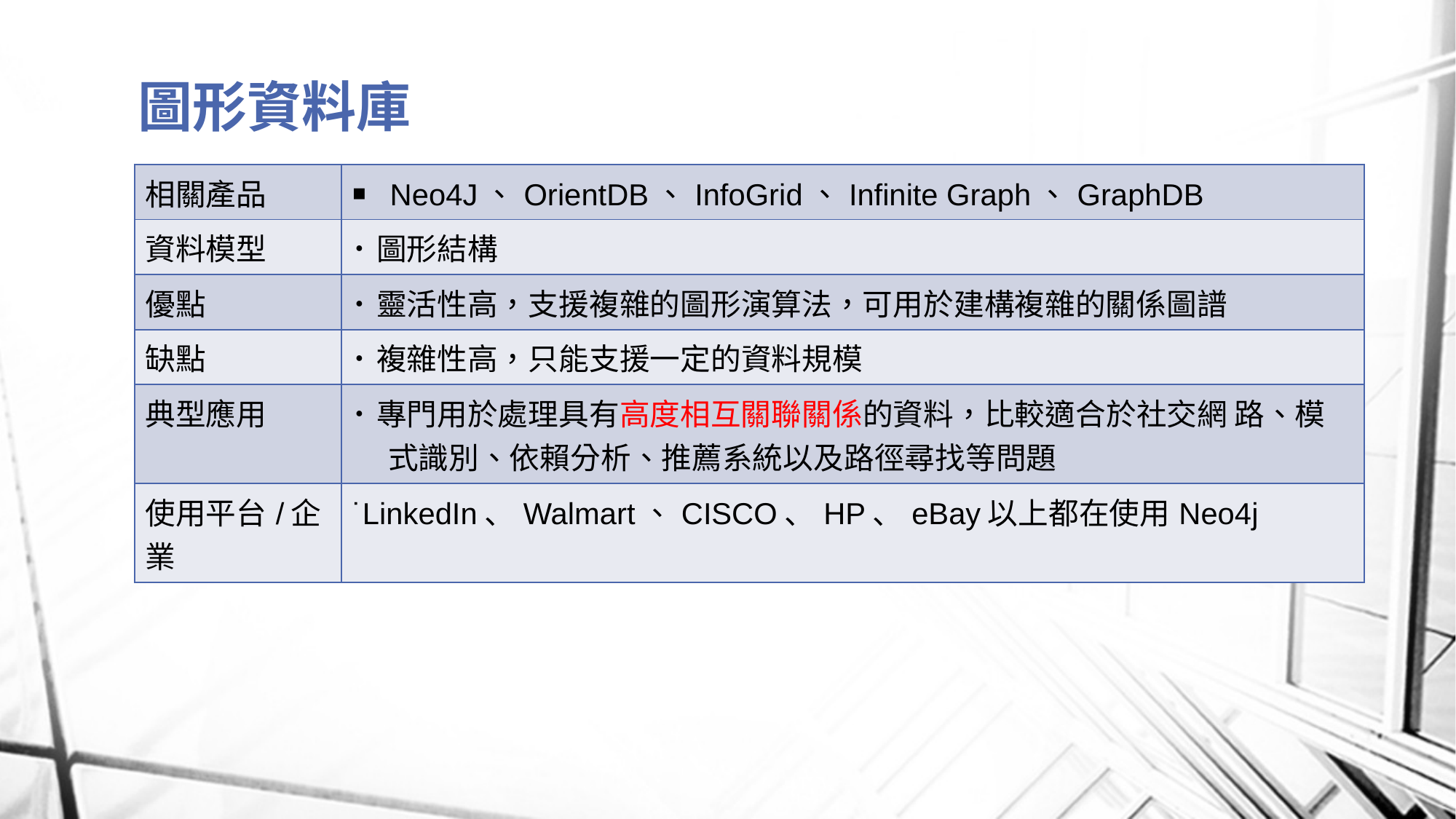

# 圖形資料庫
| 相關產品 | ￭ Neo4J、OrientDB、InfoGrid、Infinite Graph、GraphDB |
| --- | --- |
| 資料模型 | ˙圖形結構 |
| 優點 | ˙靈活性高，支援複雜的圖形演算法，可用於建構複雜的關係圖譜 |
| 缺點 | ˙複雜性高，只能支援一定的資料規模 |
| 典型應用 | ˙專門用於處理具有高度相互關聯關係的資料，比較適合於社交網 路、模 式識別、依賴分析、推薦系統以及路徑尋找等問題 |
| 使用平台/企業 | ˙LinkedIn、Walmart、CISCO、HP、eBay以上都在使用Neo4j |